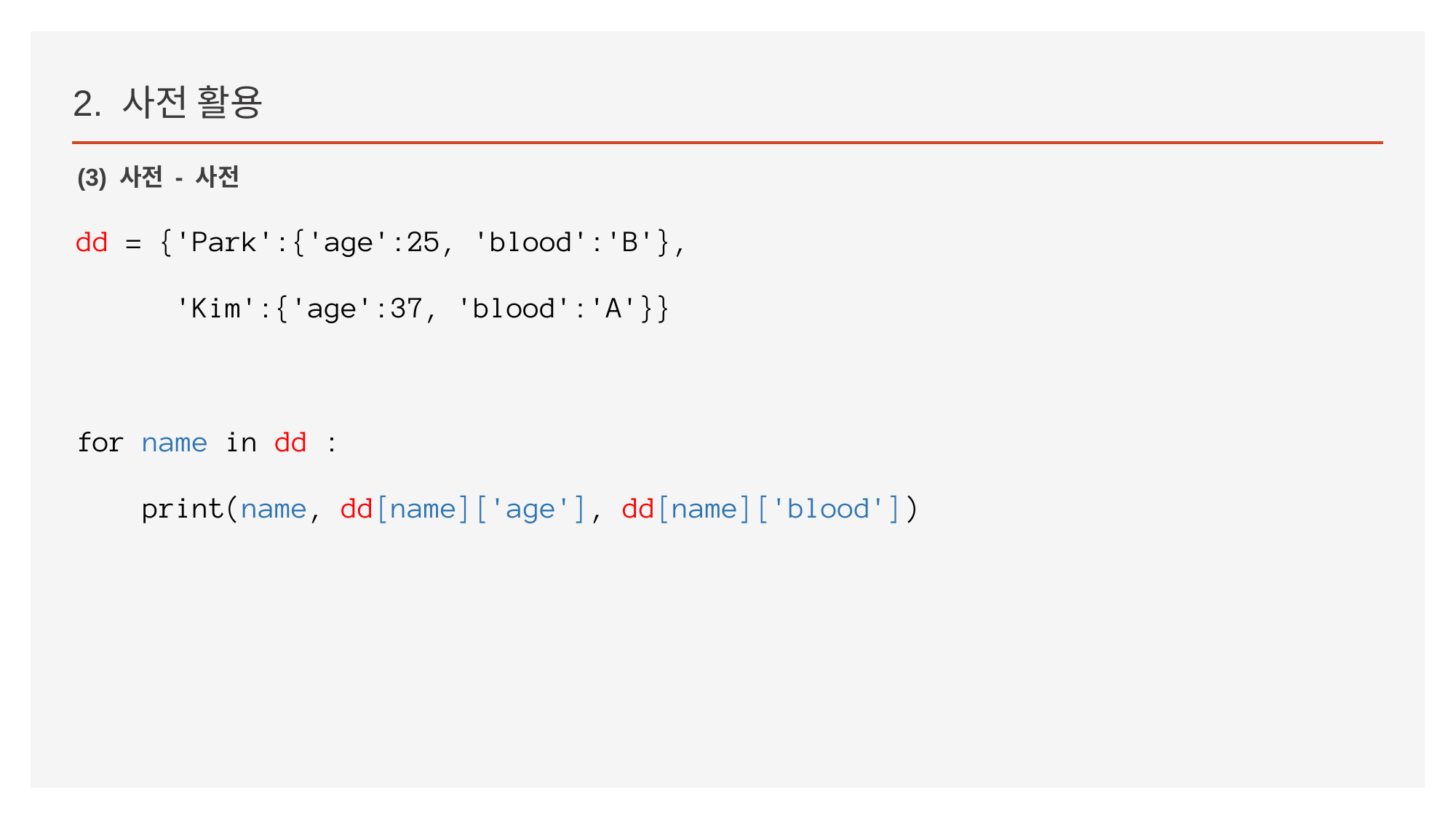

2. 사전 활용
(3) 사전 - 사전
dd = {'Park':{'age':25, 'blood':'B'},
      'Kim':{'age':37, 'blood':'A'}}

for name in dd :
    print(name, dd[name]['age'], dd[name]['blood'])